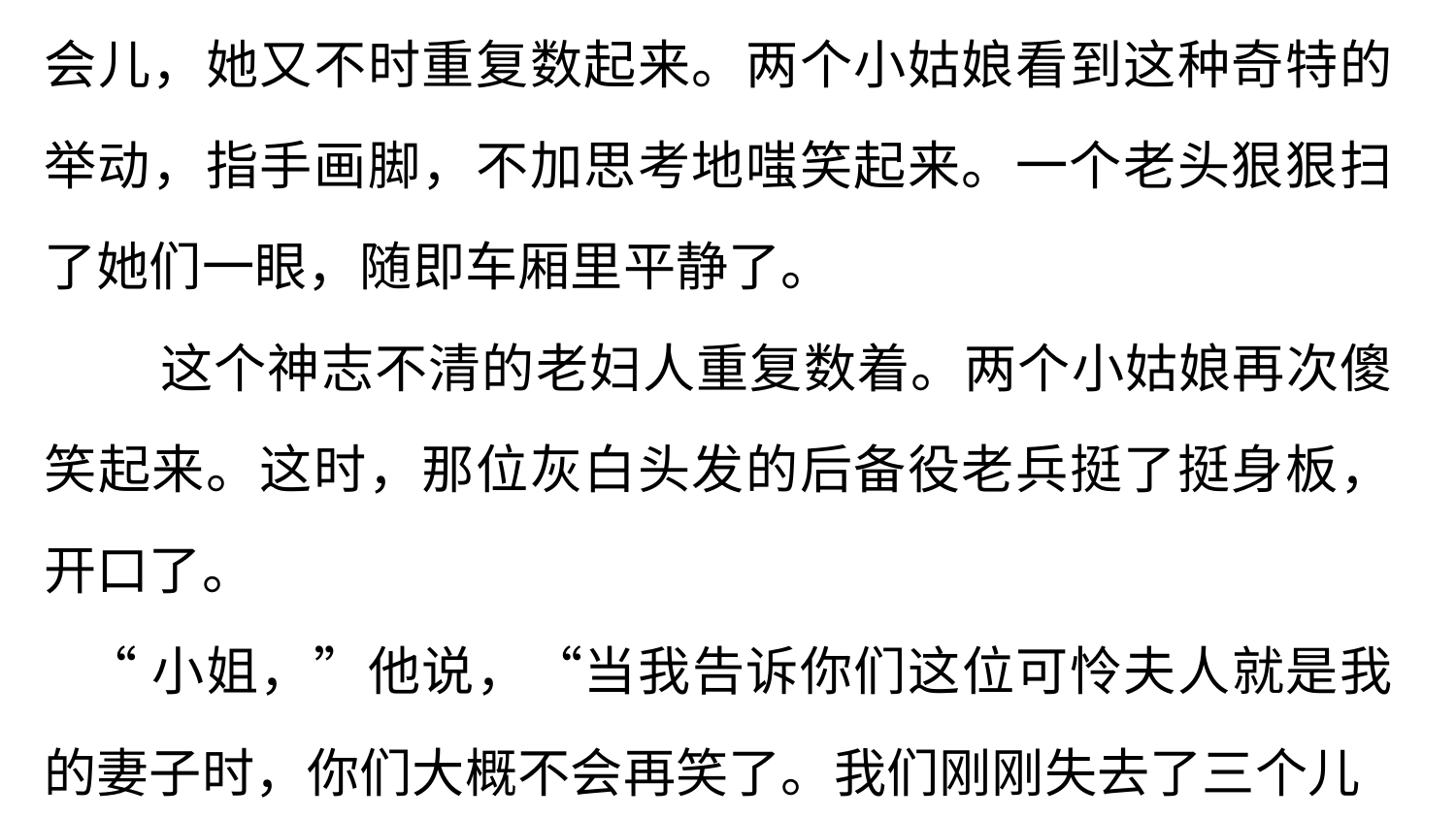

会儿，她又不时重复数起来。两个小姑娘看到这种奇特的举动，指手画脚，不加思考地嗤笑起来。一个老头狠狠扫了她们一眼，随即车厢里平静了。
        这个神志不清的老妇人重复数着。两个小姑娘再次傻笑起来。这时，那位灰白头发的后备役老兵挺了挺身板，开口了。
   “小姐，”他说，“当我告诉你们这位可怜夫人就是我的妻子时，你们大概不会再笑了。我们刚刚失去了三个儿